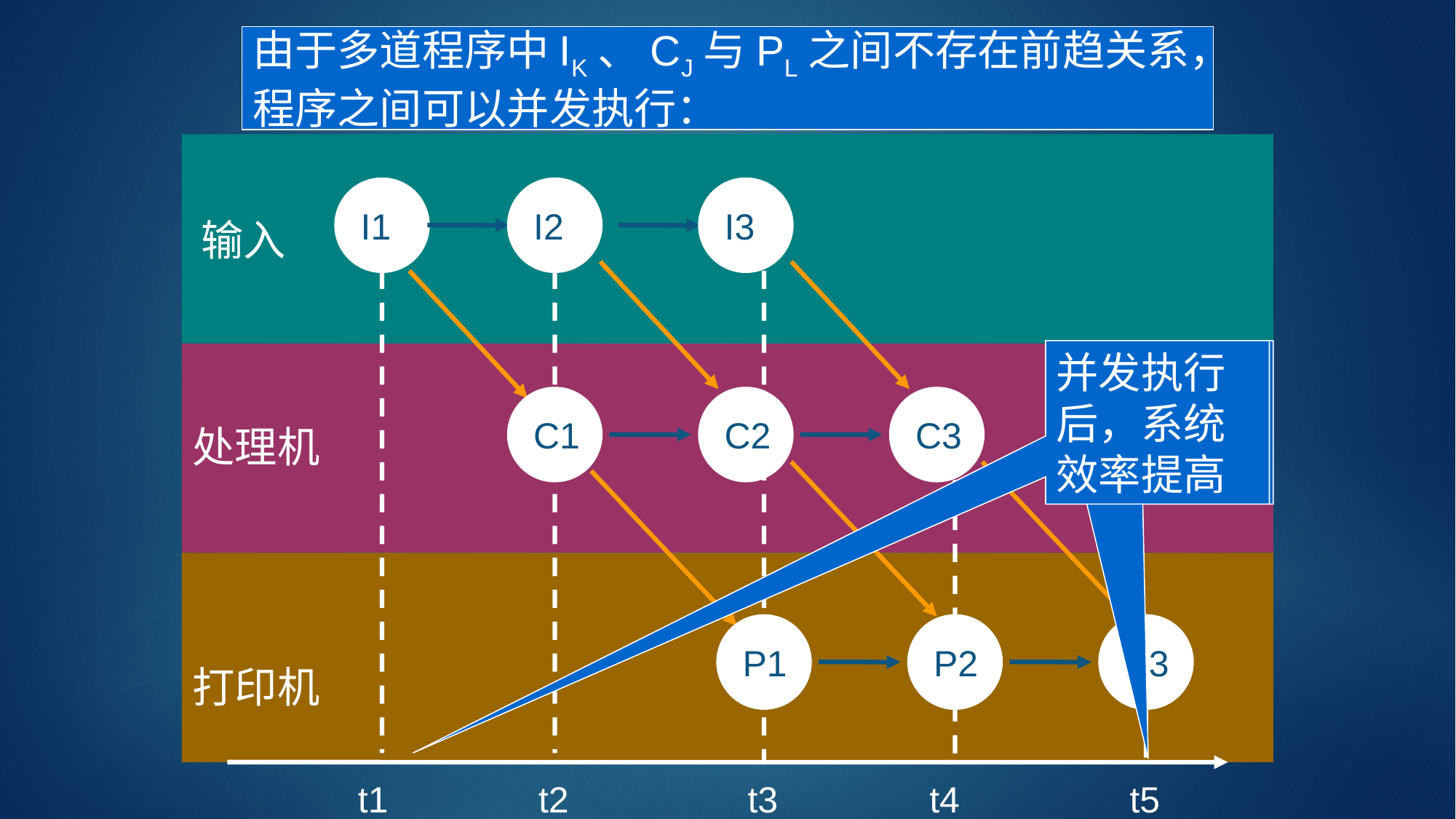

由于多道程序中IK、CJ与PL之间不存在前趋关系，
程序之间可以并发执行：

I1
I2
C1
I3
C2
P1
输入

并发执行后，系统效率提高
并发执行后，系统效率提高

C3
P2
处理机

P3
打印机

t4
t1
t2
t3
t5